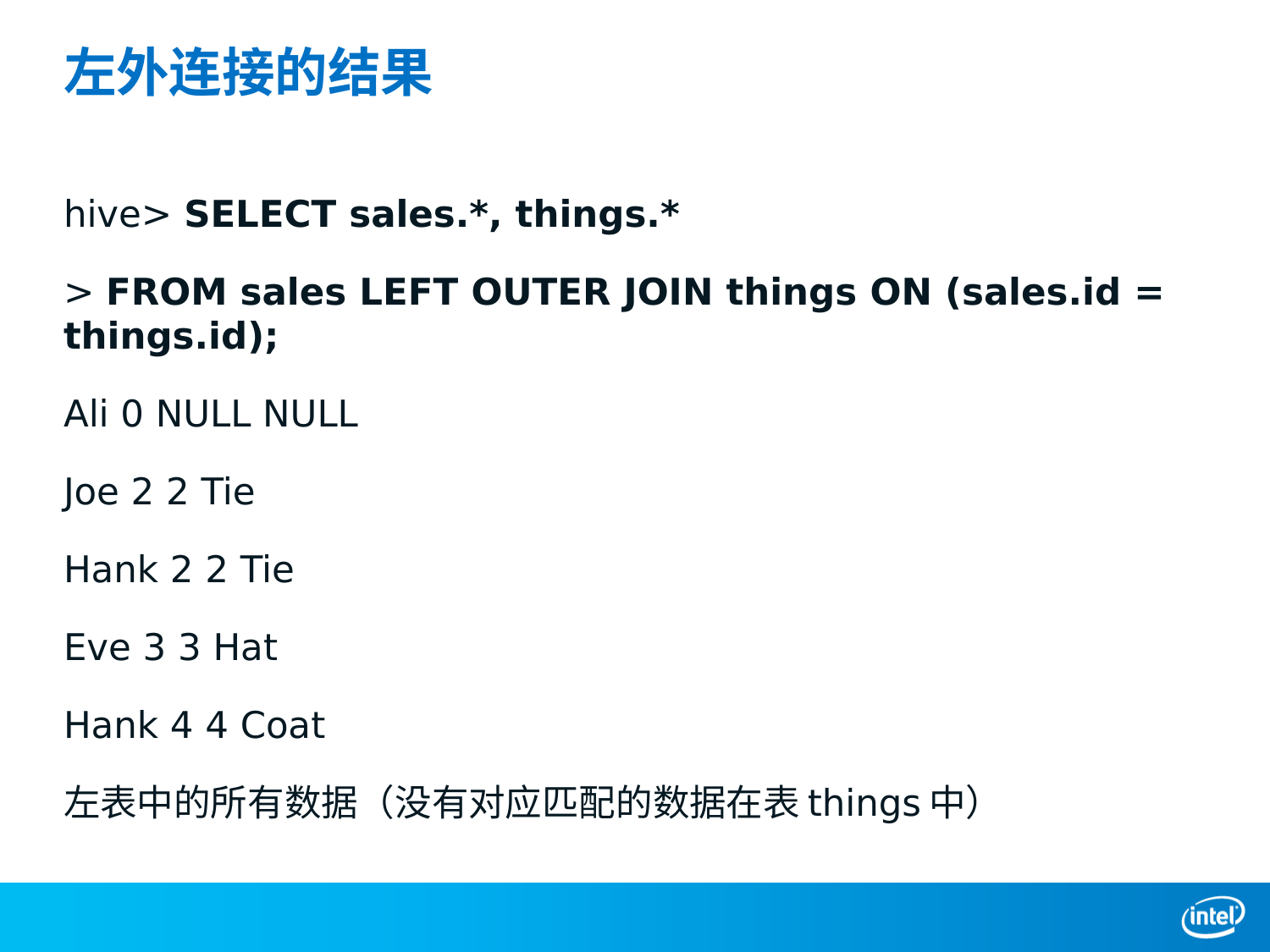

# 左外连接的结果
hive> SELECT sales.*, things.*
> FROM sales LEFT OUTER JOIN things ON (sales.id = things.id);
Ali 0 NULL NULL
Joe 2 2 Tie
Hank 2 2 Tie
Eve 3 3 Hat
Hank 4 4 Coat
左表中的所有数据（没有对应匹配的数据在表things中）